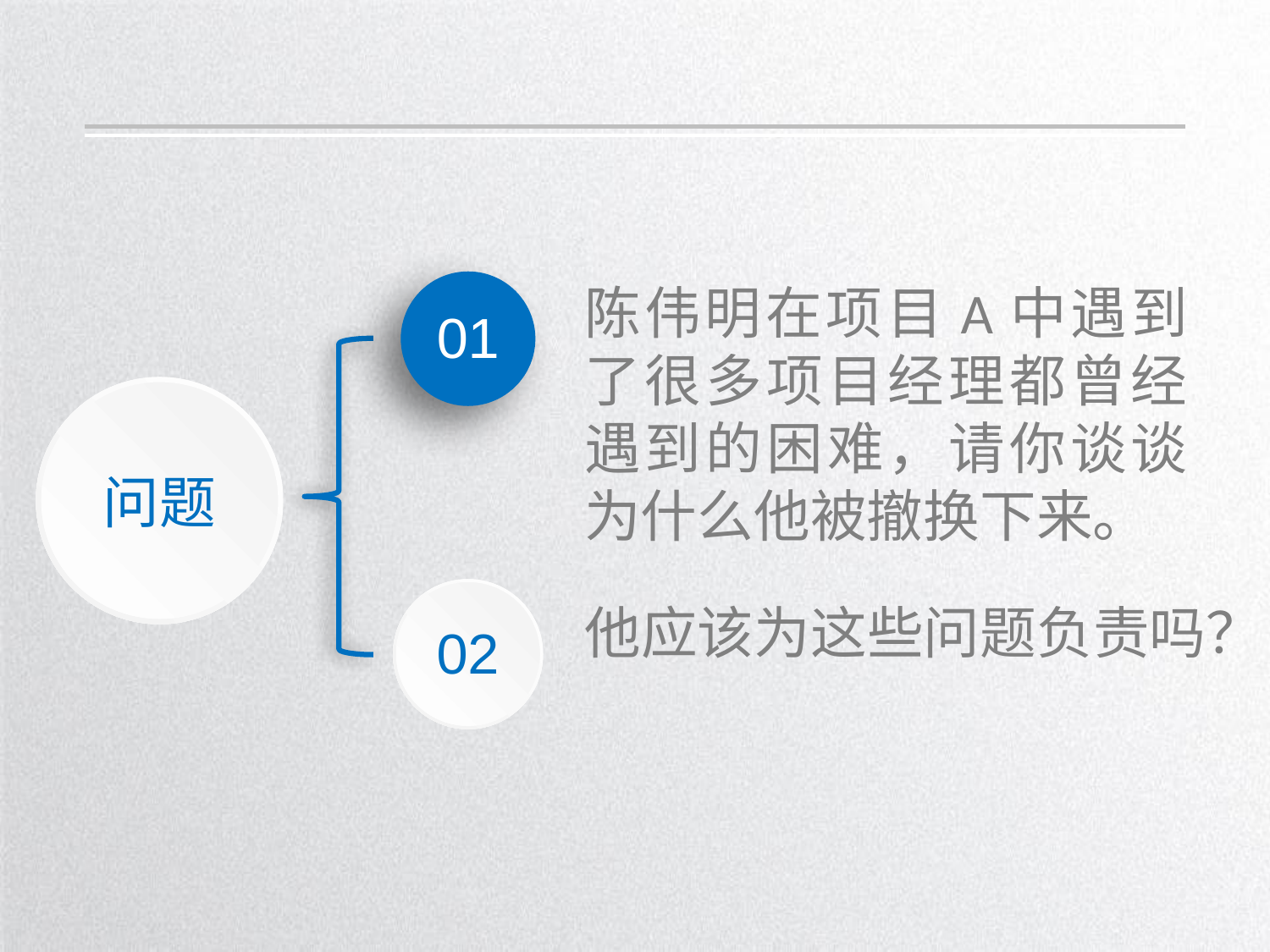

陈伟明在项目A中遇到了很多项目经理都曾经遇到的困难，请你谈谈为什么他被撤换下来。

01

问题

02
他应该为这些问题负责吗？